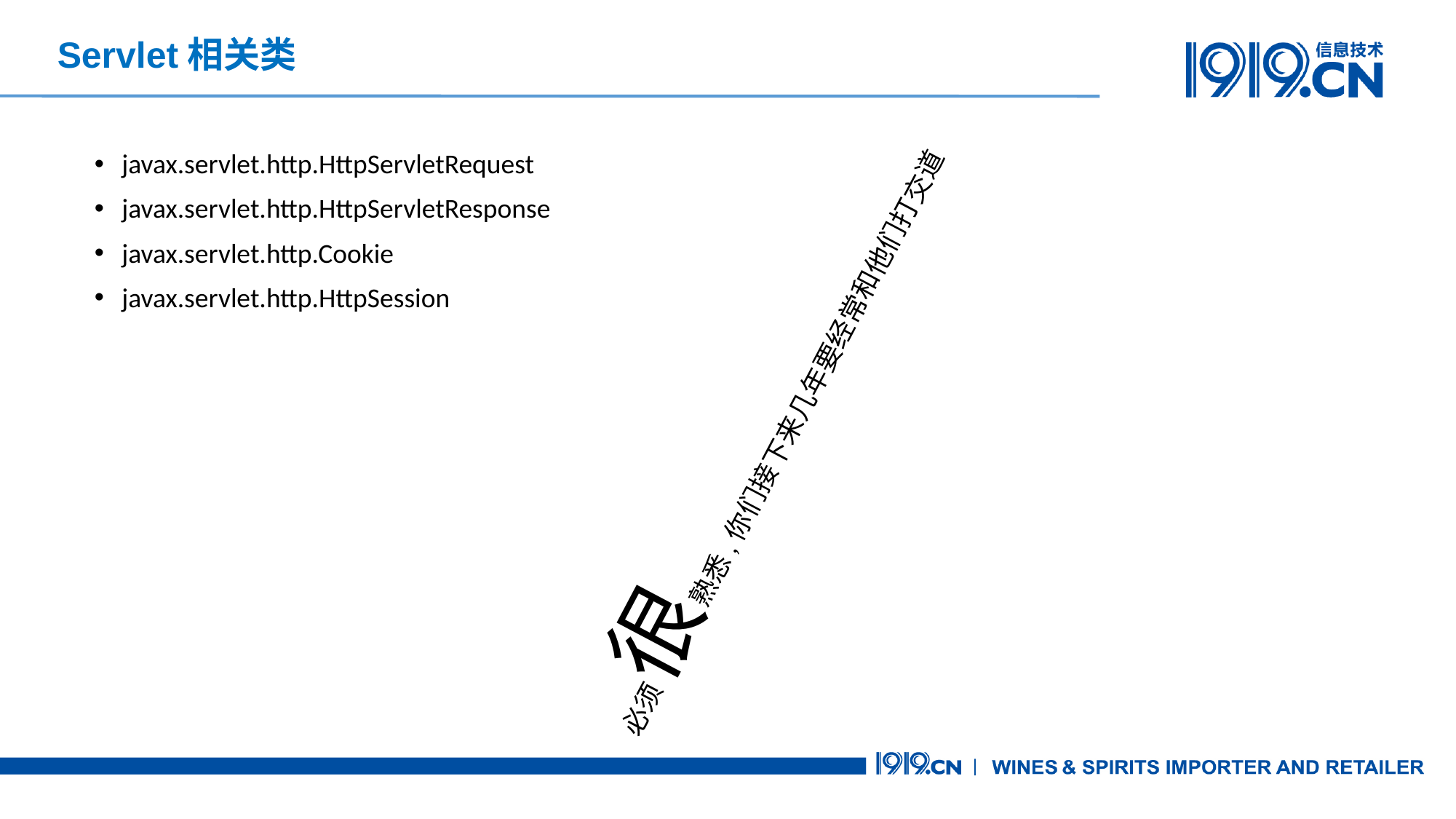

Servlet相关类
javax.servlet.http.HttpServletRequest
javax.servlet.http.HttpServletResponse
javax.servlet.http.Cookie
javax.servlet.http.HttpSession

必须很熟悉,你们接下来几年要经常和他们打交道
13